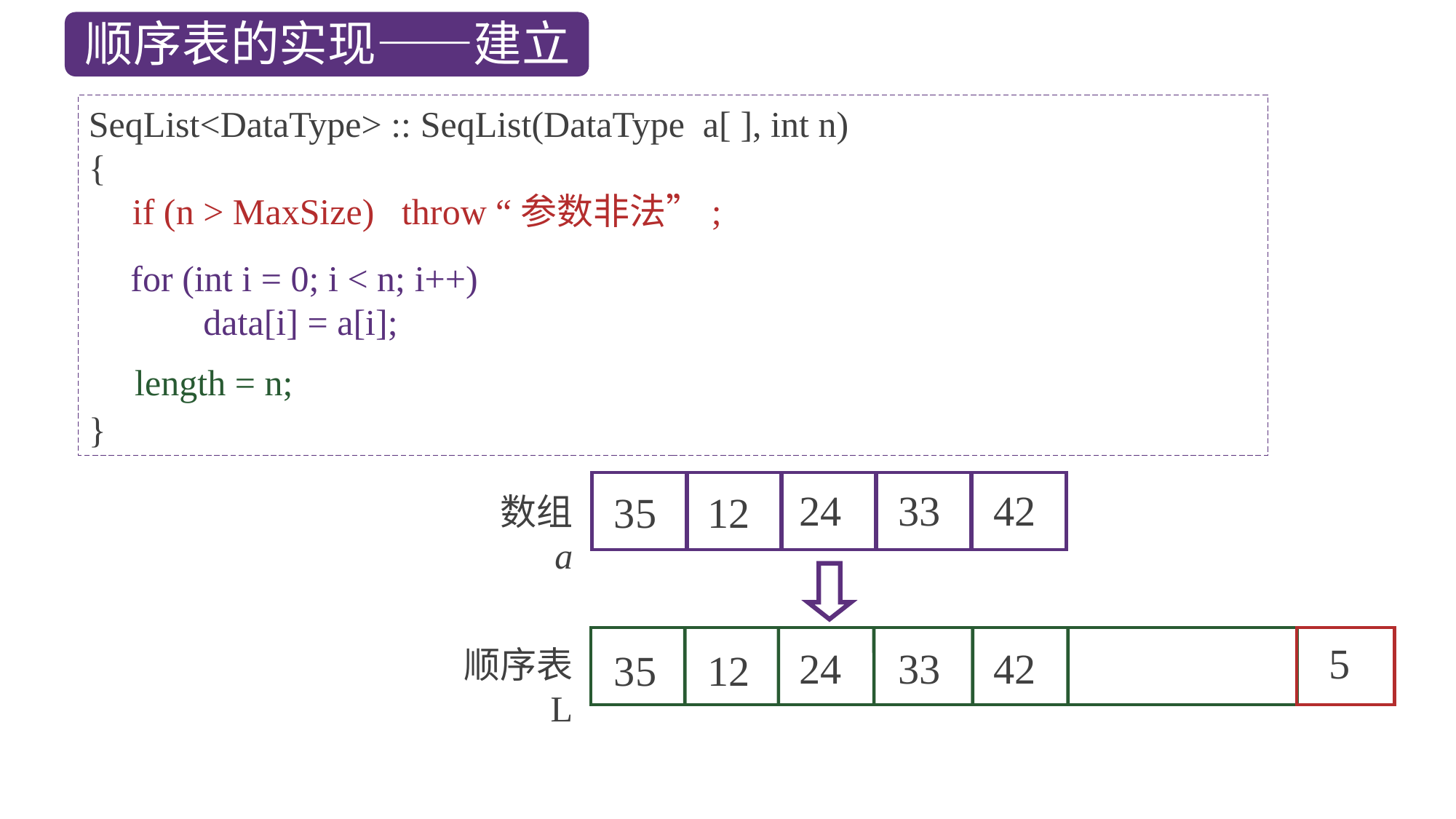

顺序表的实现——建立

SeqList<DataType> :: SeqList(DataType  a[ ], int n)
{

}
    if (n > MaxSize)   throw “参数非法”;
for (int i = 0; i < n; i++)
        data[i] = a[i];
length = n;

33
24
42
35
12
数组 a

33
24
42
35
12

顺序表 L
5